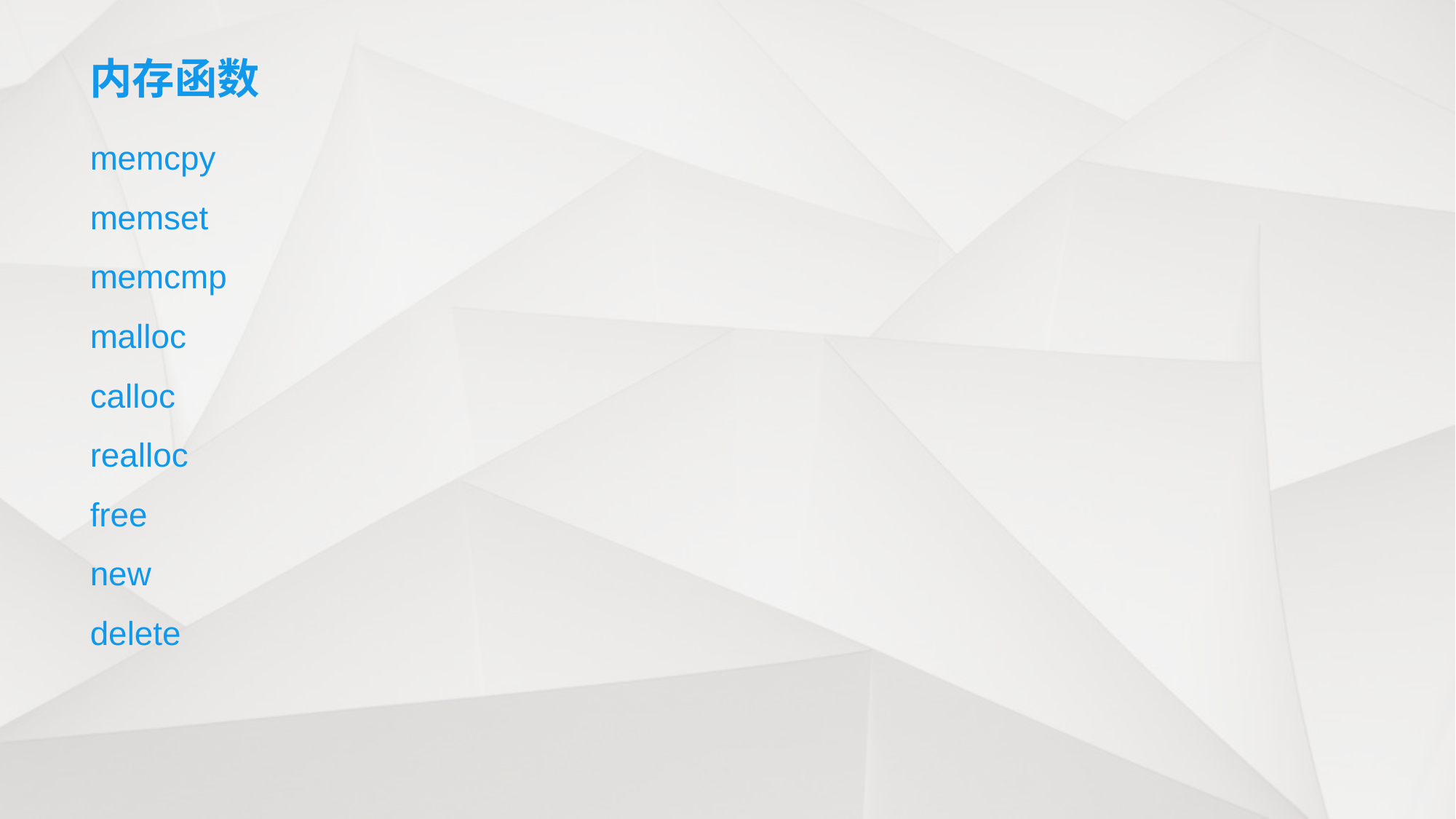

# 内存函数
memcpy
memset
memcmp
malloc
calloc
realloc
free
new
delete